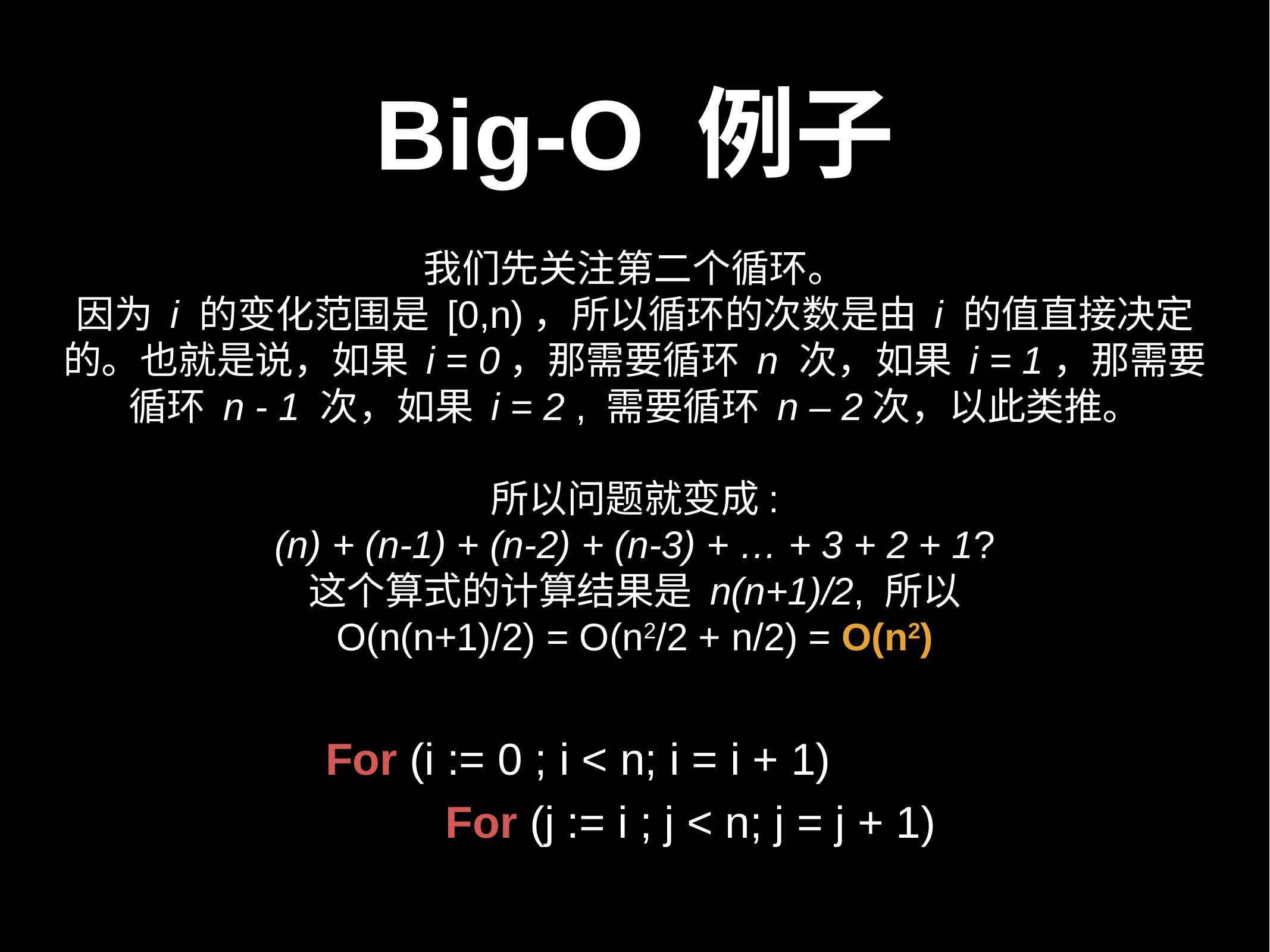

# Big-O 例子
我们先关注第二个循环。
因为 i 的变化范围是 [0,n)，所以循环的次数是由 i 的值直接决定的。也就是说，如果 i = 0，那需要循环 n 次，如果 i = 1，那需要循环 n - 1 次，如果 i = 2 , 需要循环 n – 2次，以此类推。

所以问题就变成:
(n) + (n-1) + (n-2) + (n-3) + … + 3 + 2 + 1?
这个算式的计算结果是 n(n+1)/2, 所以
O(n(n+1)/2) = O(n2/2 + n/2) = O(n2)
For (i := 0 ; i < n; i = i + 1)

For (j := i ; j < n; j = j + 1)